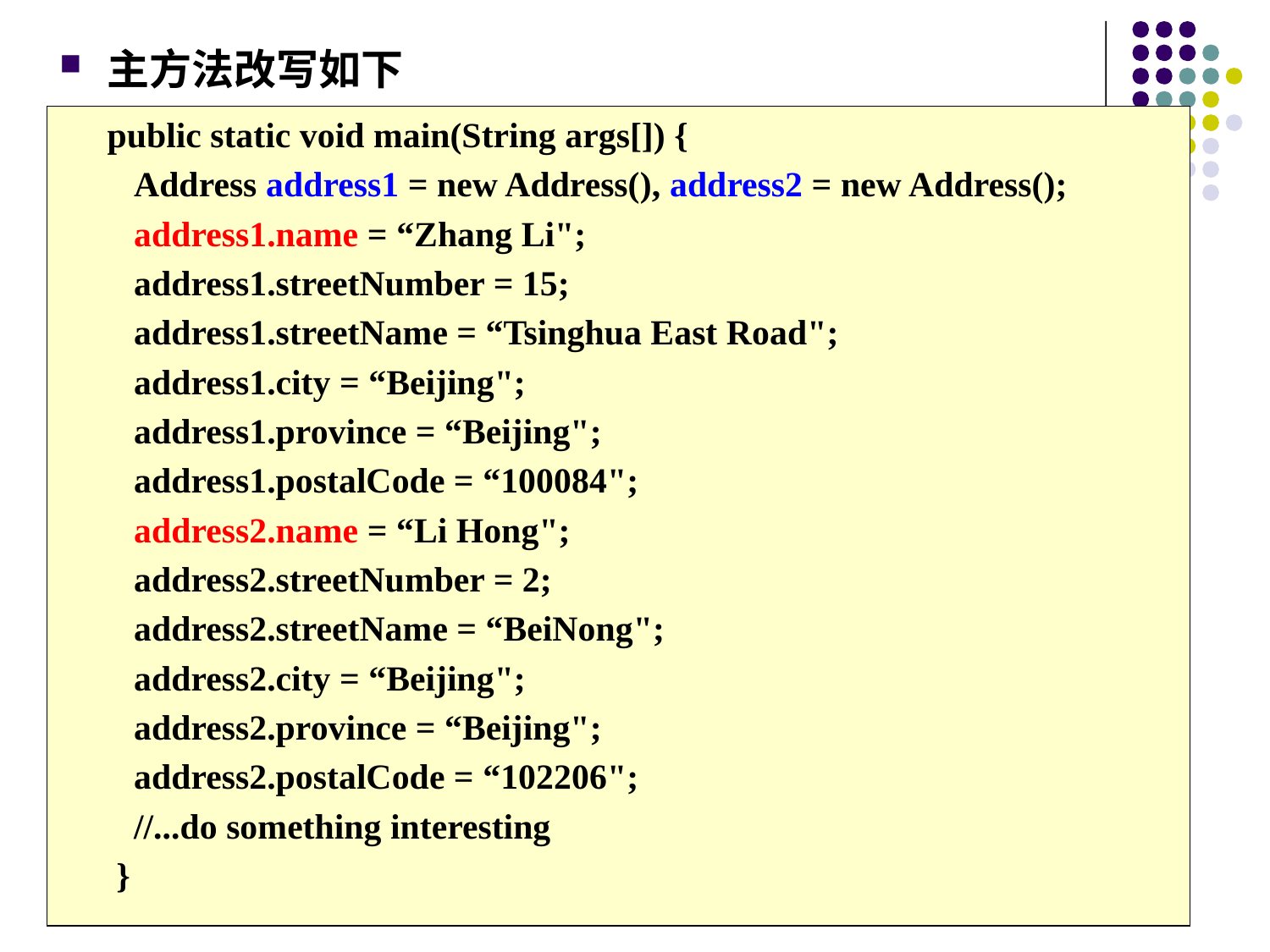

主方法改写如下

public static void main(String args[]) {
   Address address1 = new Address(), address2 = new Address();
   address1.name = “Zhang Li";
   address1.streetNumber = 15;
   address1.streetName = “Tsinghua East Road";
   address1.city = “Beijing";
   address1.province = “Beijing";
   address1.postalCode = “100084";
   address2.name = “Li Hong";
   address2.streetNumber = 2;
   address2.streetName = “BeiNong";
   address2.city = “Beijing";
   address2.province = “Beijing";
   address2.postalCode = “102206";
   //...do something interesting
 }